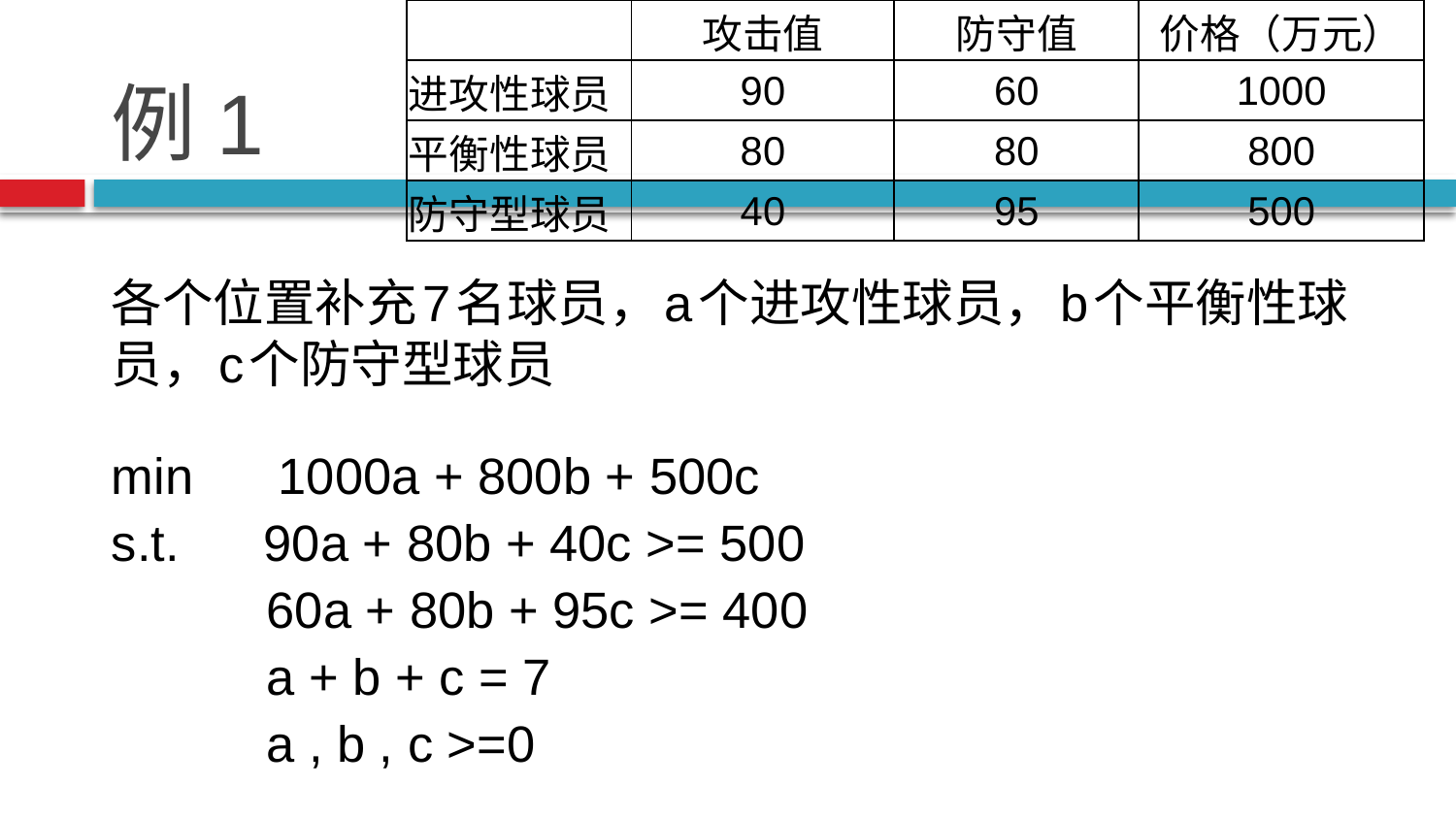

|  | 攻击值 | 防守值 | 价格（万元） |
| --- | --- | --- | --- |
| 进攻性球员 | 90 | 60 | 1000 |
| 平衡性球员 | 80 | 80 | 800 |
| 防守型球员 | 40 | 95 | 500 |
# 例1
各个位置补充7名球员，a个进攻性球员，b个平衡性球员，c个防守型球员

min      1000a + 800b + 500c
s.t.      90a + 80b + 40c >= 500
           60a + 80b + 95c >= 400
           a + b + c = 7
           a , b , c >=0